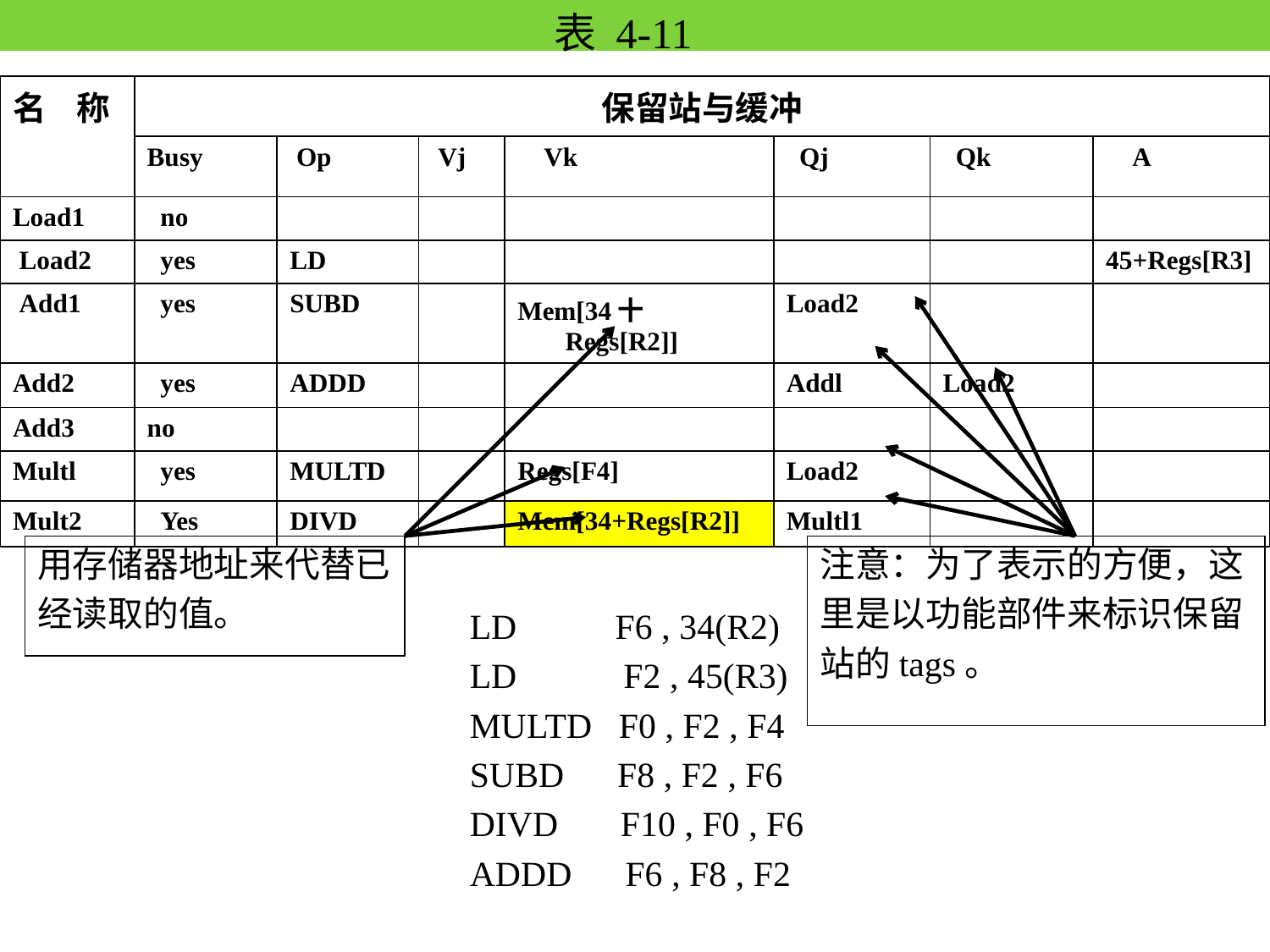

表 4-11
| 名 称 | 保留站与缓冲 |  |  |  |  |  |  |
| --- | --- | --- | --- | --- | --- | --- | --- |
|  | Busy | Op | Vj | Vk | Qj | Qk | A |
| Load1 | no |  |  |  |  |  |  |
| Load2 | yes | LD |  |  |  |  | 45+Regs[R3] |
| Add1 | yes | SUBD |  | Mem[34十Regs[R2]] | Load2 |  |  |
| Add2 | yes | ADDD |  |  | Addl | Load2 |  |
| Add3 | no |  |  |  |  |  |  |
| Multl | yes | MULTD |  | Regs[F4] | Load2 |  |  |
| Mult2 | Yes | DIVD |  | Mem[34+Regs[R2]] | Multl1 |  |  |
用存储器地址来代替已
经读取的值。

注意：为了表示的方便，这
里是以功能部件来标识保留
站的tags。

LD	           F6 , 34(R2)
LD            F2 , 45(R3)
MULTD   F0 , F2 , F4
SUBD      F8 , F2 , F6
DIVD       F10 , F0 , F6
ADDD      F6 , F8 , F2

66